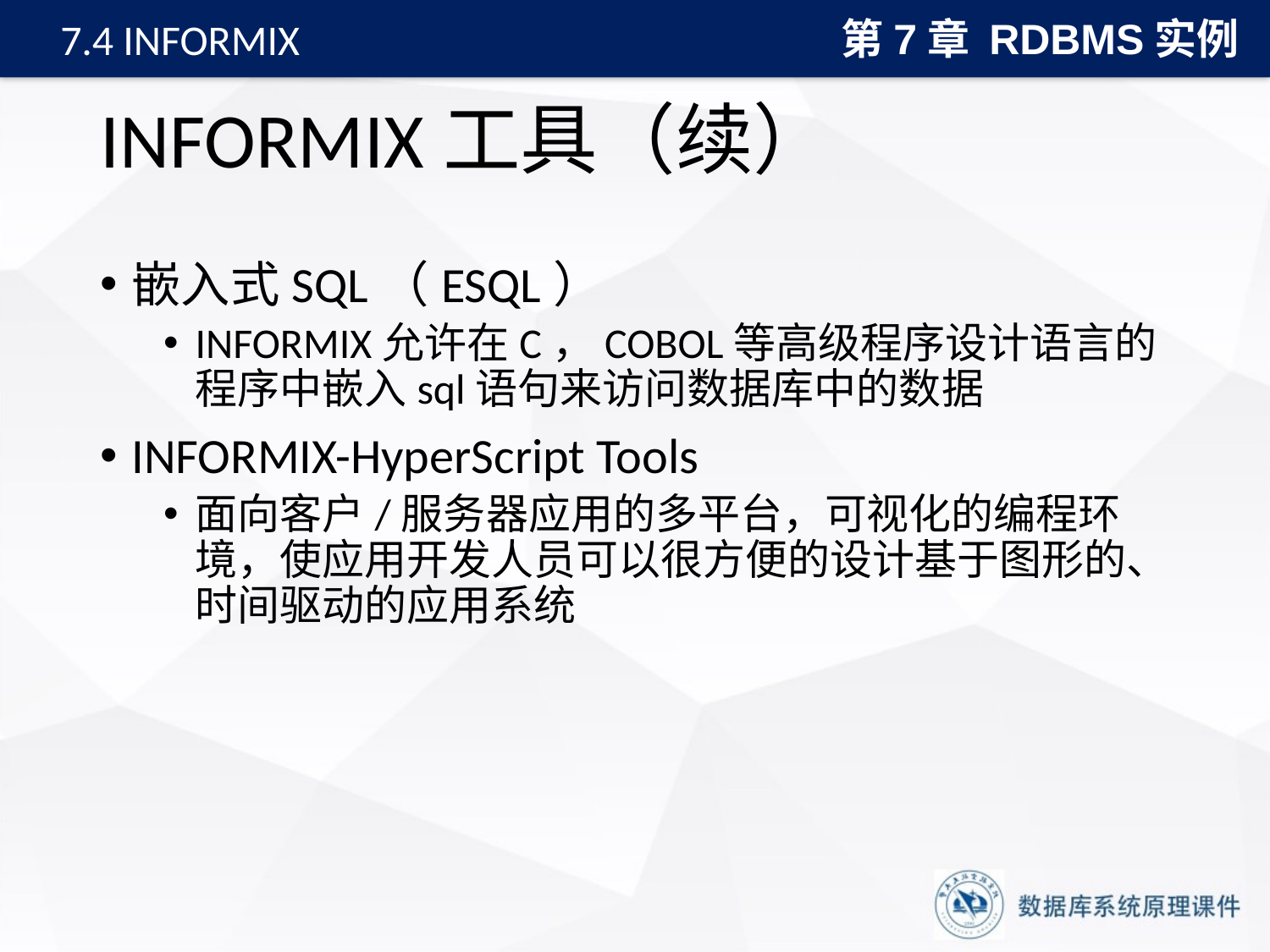

第7章 RDBMS实例
7.4 INFORMIX
# INFORMIX工具（续）
嵌入式SQL（ESQL）
INFORMIX允许在C，COBOL等高级程序设计语言的程序中嵌入sql语句来访问数据库中的数据
INFORMIX-HyperScript Tools
面向客户/服务器应用的多平台，可视化的编程环境，使应用开发人员可以很方便的设计基于图形的、时间驱动的应用系统